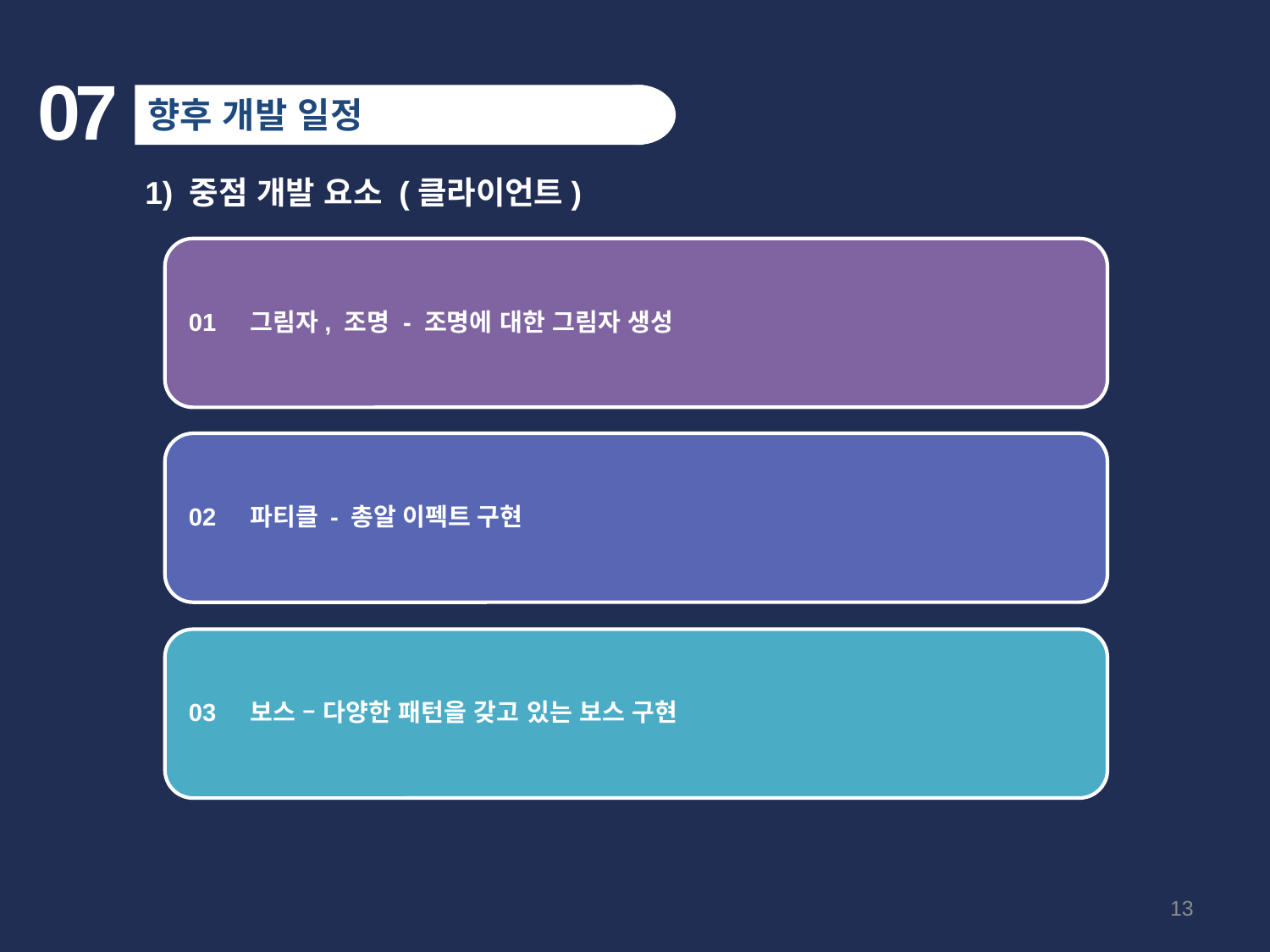

07

향후 개발 일정
1) 중점 개발 요소 (클라이언트)
01    그림자, 조명 - 조명에 대한 그림자 생성
02    파티클 - 총알 이펙트 구현
03    보스 – 다양한 패턴을 갖고 있는 보스 구현
13